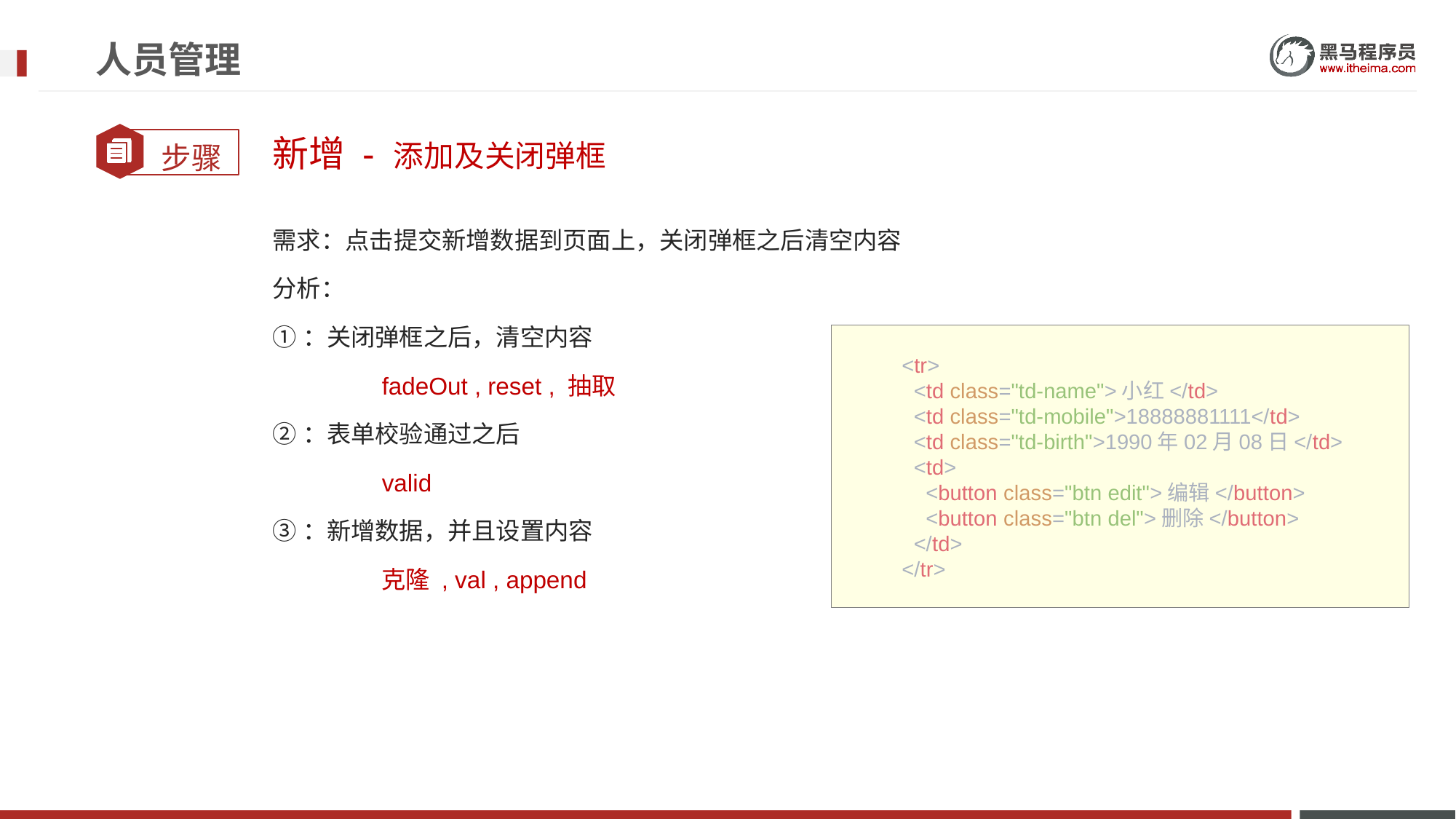

# 人员管理
新增 - 添加及关闭弹框
需求：点击提交新增数据到页面上，关闭弹框之后清空内容
分析：
①：关闭弹框之后，清空内容
	fadeOut , reset , 抽取
②：表单校验通过之后
	valid
③：新增数据，并且设置内容
	克隆 , val , append

          <tr>
            <td class="td-name">小红</td>
            <td class="td-mobile">18888881111</td>
            <td class="td-birth">1990年02月08日</td>
            <td>
              <button class="btn edit">编辑</button>
              <button class="btn del">删除</button>
            </td>
          </tr>